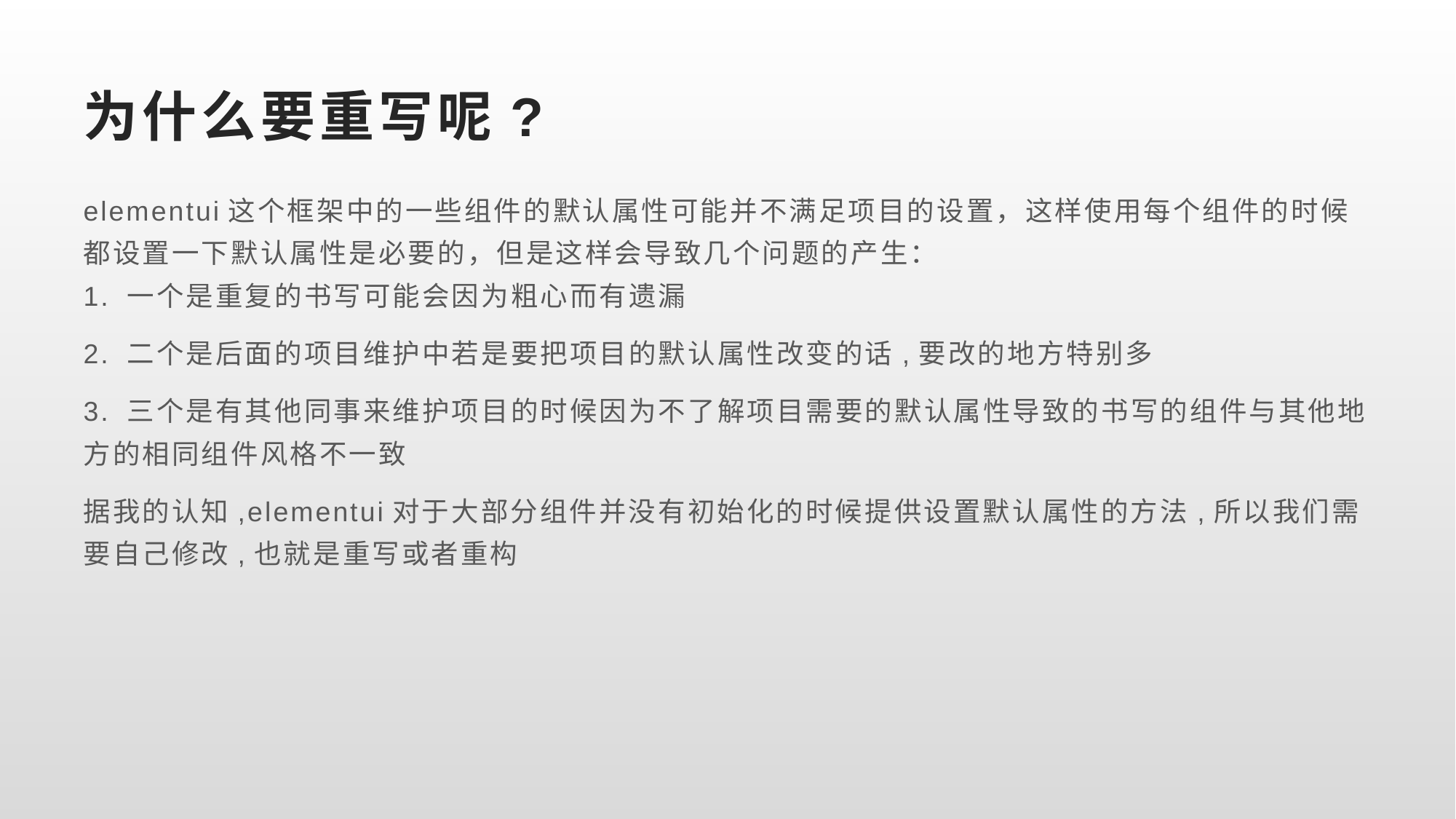

# 为什么要重写呢?
elementui这个框架中的一些组件的默认属性可能并不满足项目的设置，这样使用每个组件的时候都设置一下默认属性是必要的，但是这样会导致几个问题的产生：
1. 一个是重复的书写可能会因为粗心而有遗漏
2. 二个是后面的项目维护中若是要把项目的默认属性改变的话,要改的地方特别多
3. 三个是有其他同事来维护项目的时候因为不了解项目需要的默认属性导致的书写的组件与其他地方的相同组件风格不一致
据我的认知,elementui对于大部分组件并没有初始化的时候提供设置默认属性的方法,所以我们需要自己修改,也就是重写或者重构